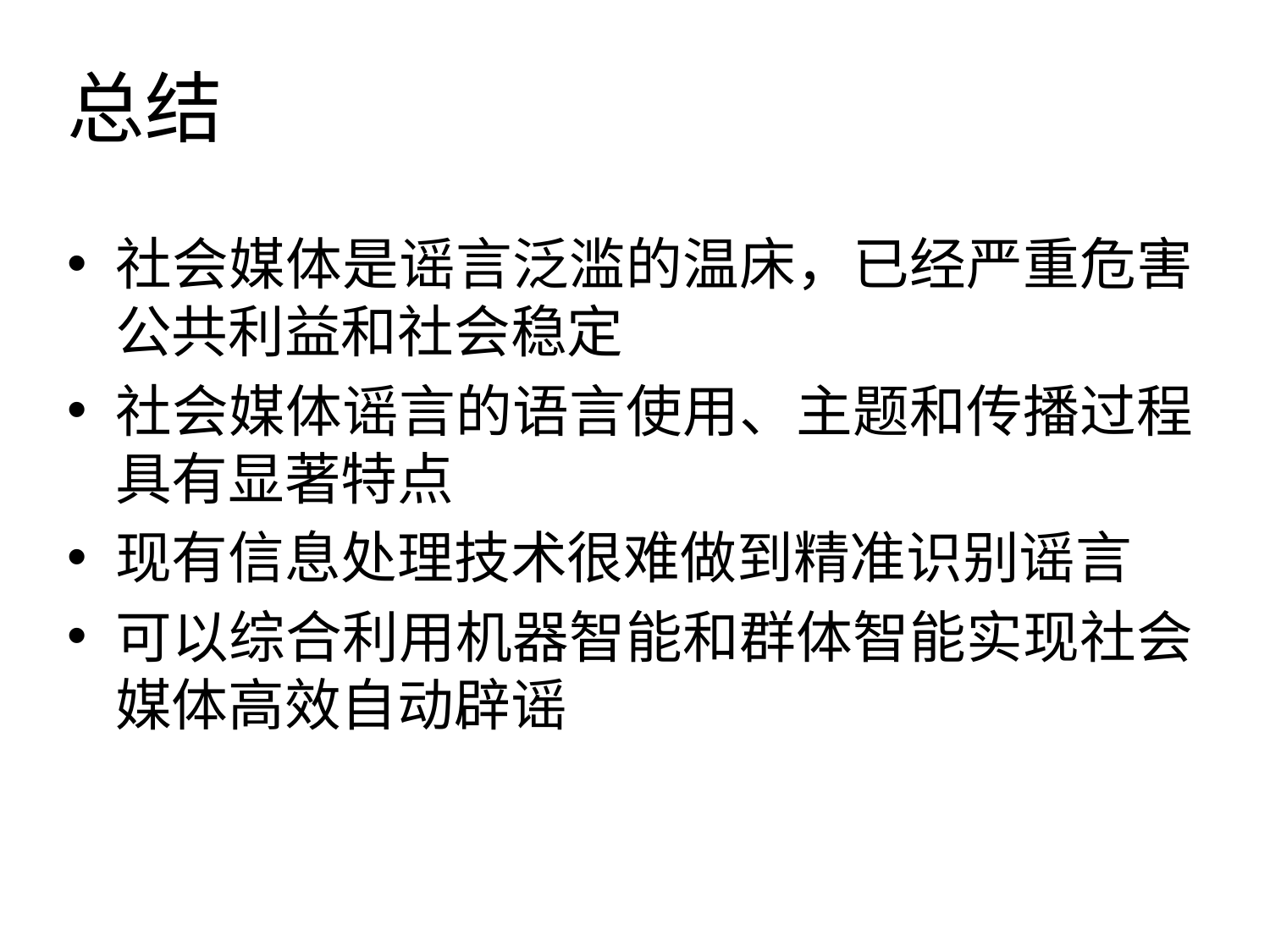

# 总结
社会媒体是谣言泛滥的温床，已经严重危害公共利益和社会稳定
社会媒体谣言的语言使用、主题和传播过程具有显著特点
现有信息处理技术很难做到精准识别谣言
可以综合利用机器智能和群体智能实现社会媒体高效自动辟谣